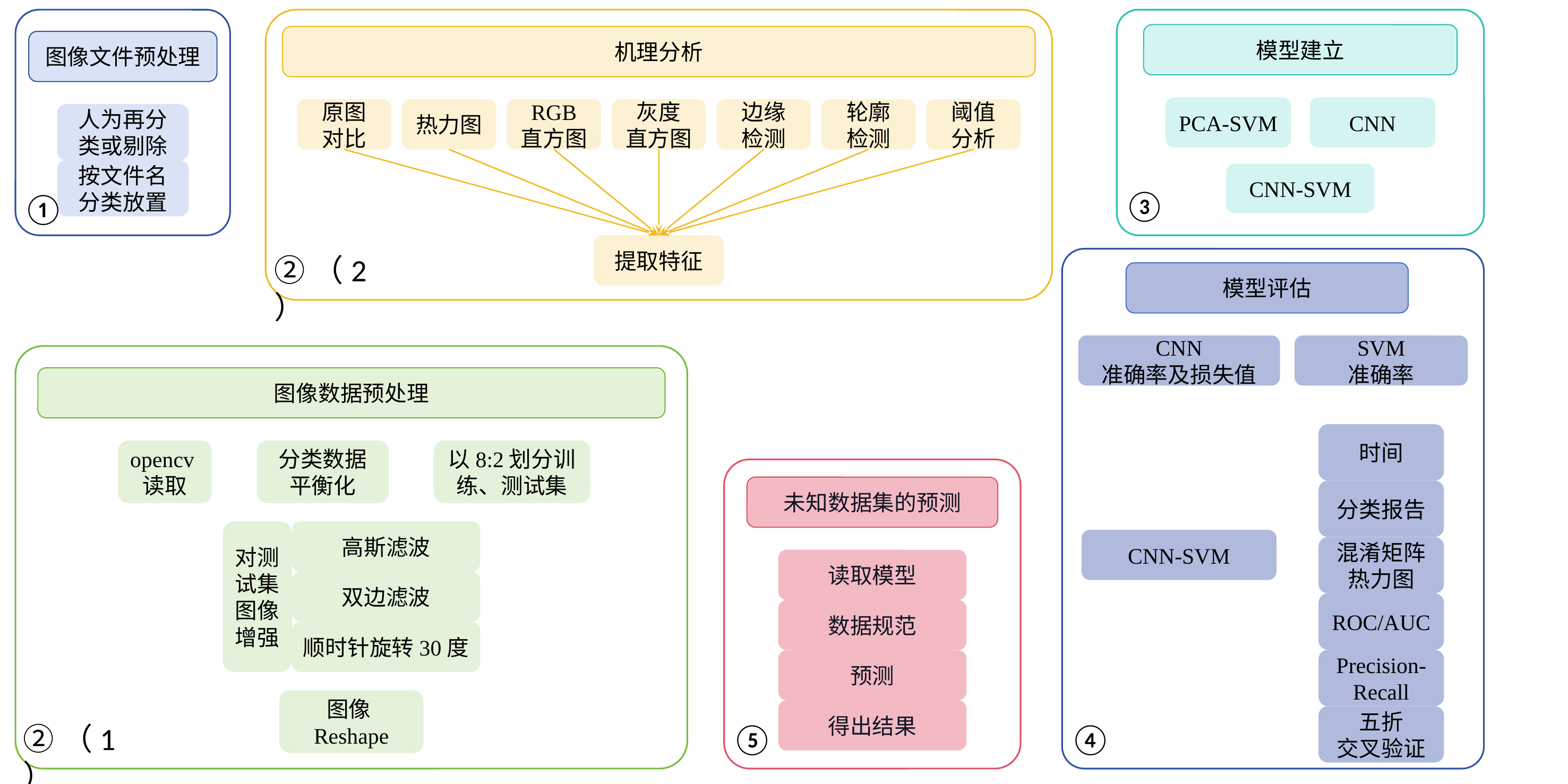

图像文件预处理
人为再分类或剔除
按文件名分类放置
①

机理分析
原图
对比
热力图
RGB
直方图
灰度
直方图
边缘
检测
轮廓
检测
阈值
分析
提取特征
②（2）

模型建立
PCA-SVM
CNN
CNN-SVM
③

模型评估
CNN
准确率及损失值
SVM
准确率
时间
分类报告
CNN-SVM
混淆矩阵热力图
ROC/AUC
Precision-Recall
五折
交叉验证
④

图像数据预处理
opencv读取
分类数据平衡化
以8:2划分训练、测试集
对测试集图像增强
高斯滤波
双边滤波
顺时针旋转30度
图像Reshape
②（1）

未知数据集的预测
读取模型
数据规范
预测
得出结果
⑤